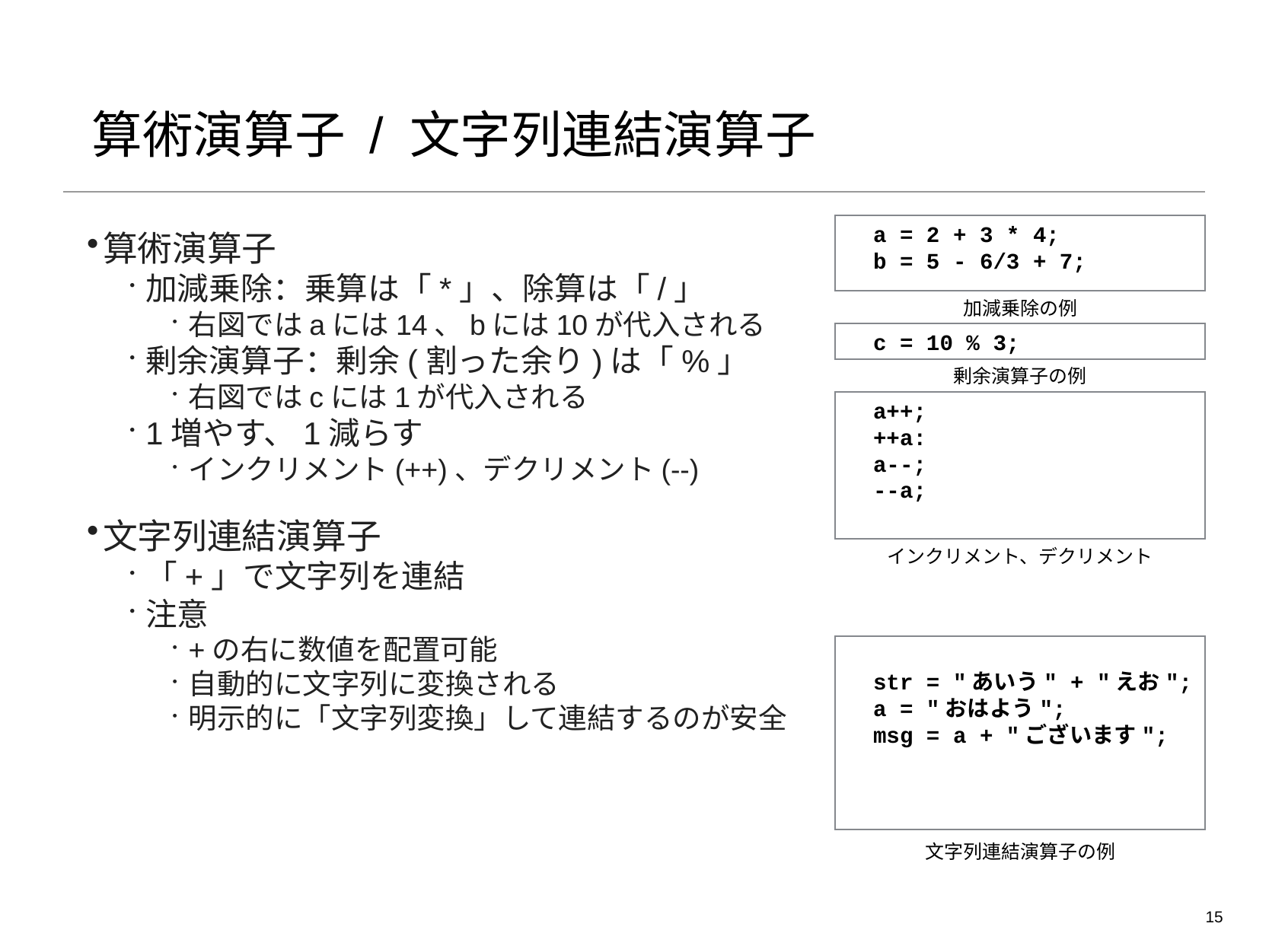

# 算術演算子 / 文字列連結演算子
a = 2 + 3 * 4;
b = 5 - 6/3 + 7;
加減乗除の例
算術演算子
加減乗除：乗算は「*」、除算は「/」
右図ではaには14、bには10が代入される
剰余演算子：剰余(割った余り)は「%」
右図ではcには1が代入される
1増やす、1減らす
インクリメント(++)、デクリメント(--)
文字列連結演算子
「+」で文字列を連結
注意
+の右に数値を配置可能
自動的に文字列に変換される
明示的に「文字列変換」して連結するのが安全
c = 10 % 3;
剰余演算子の例
a++;
++a:
a--;
--a;
インクリメント、デクリメント

str = "あいう" + "えお";
a = "おはよう";
msg = a + "ございます";
文字列連結演算子の例
15